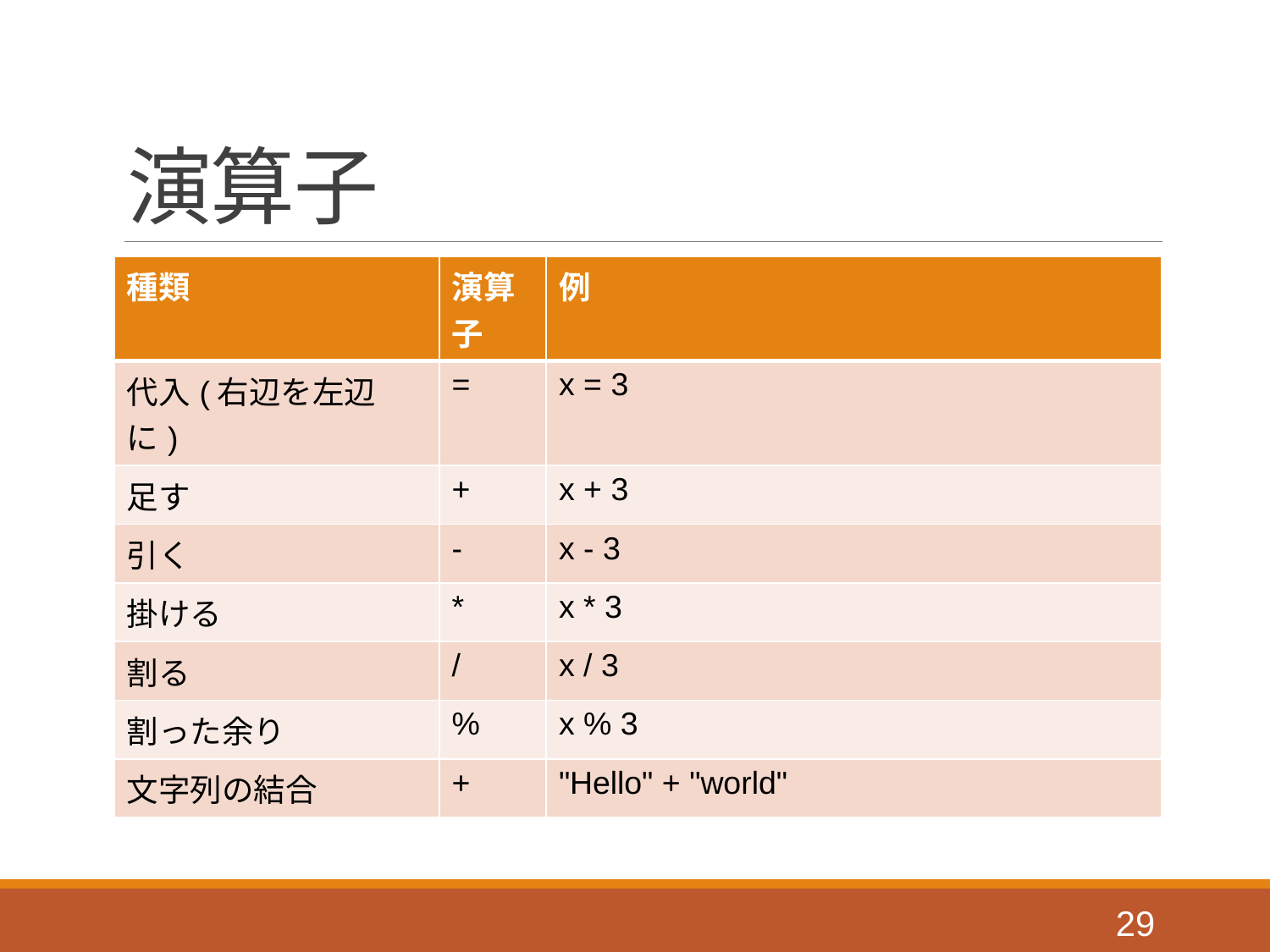

# 演算子
| 種類 | 演算子 | 例 |
| --- | --- | --- |
| 代入(右辺を左辺に) | = | x = 3 |
| 足す | + | x + 3 |
| 引く | - | x - 3 |
| 掛ける | \* | x \* 3 |
| 割る | / | x / 3 |
| 割った余り | % | x % 3 |
| 文字列の結合 | + | "Hello" + "world" |
29